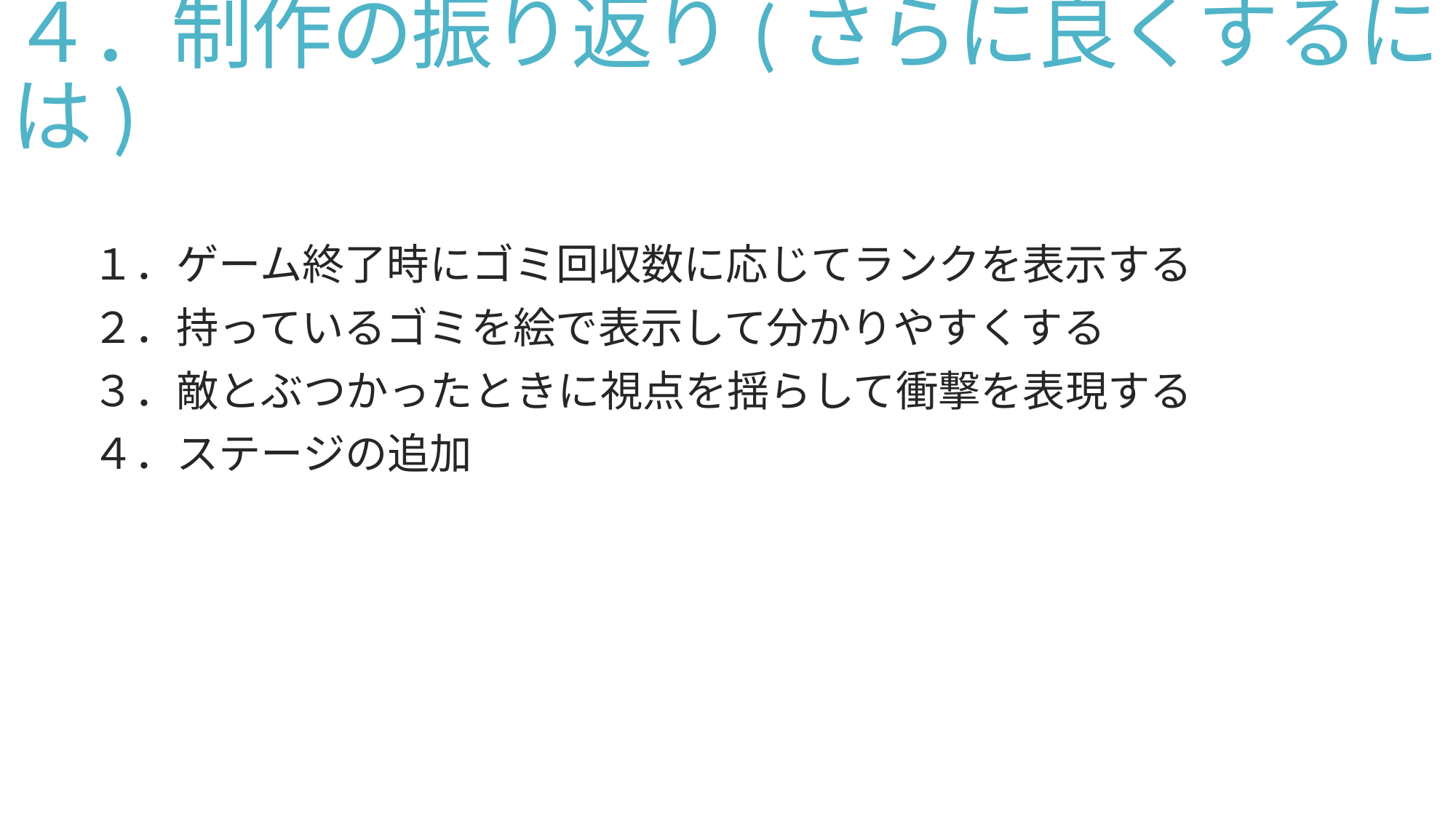

# ４．制作の振り返り(さらに良くするには)
１．ゲーム終了時にゴミ回収数に応じてランクを表示する
２．持っているゴミを絵で表示して分かりやすくする
３．敵とぶつかったときに視点を揺らして衝撃を表現する
４．ステージの追加